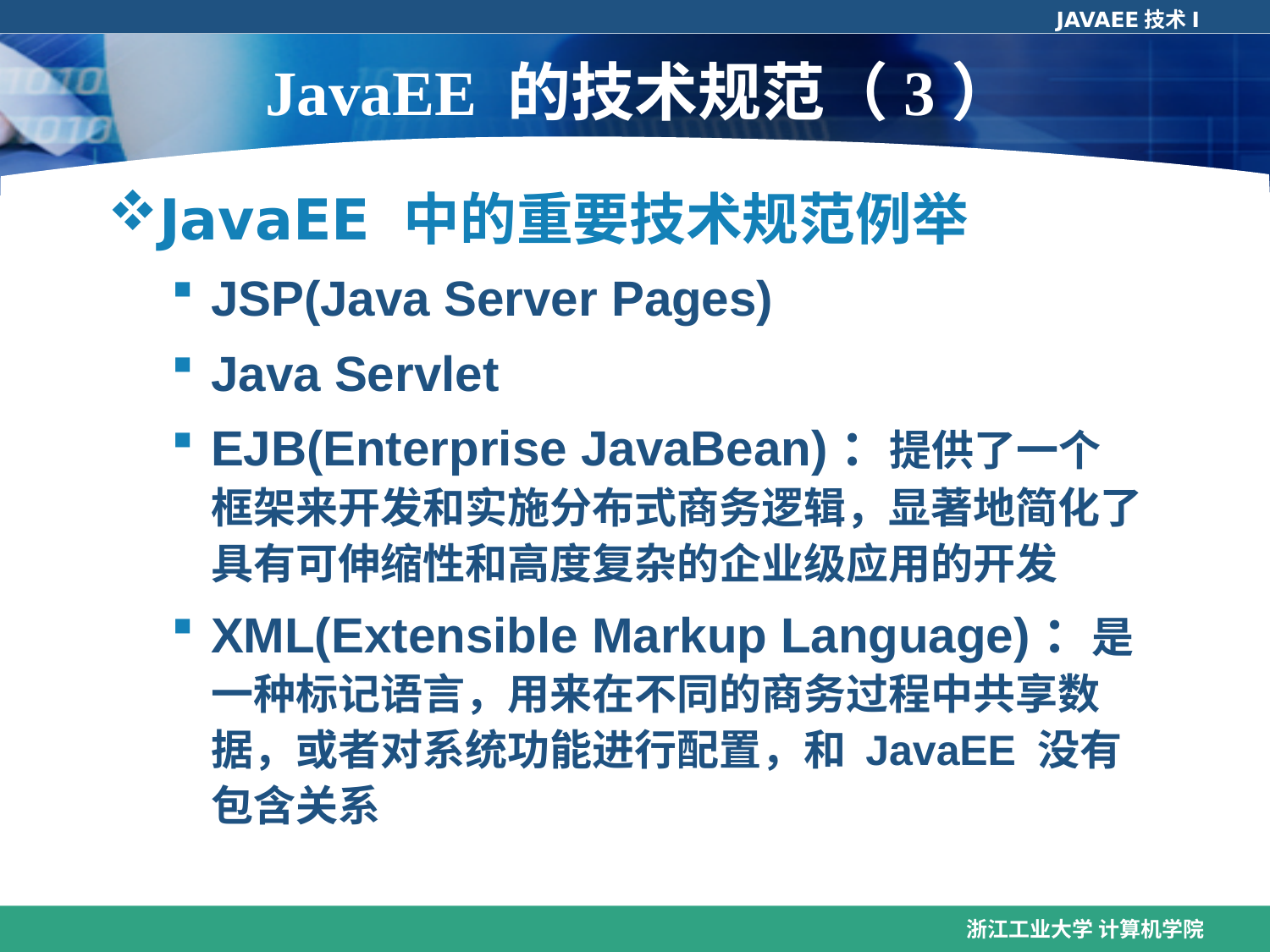

# JavaEE 的技术规范（3）
JavaEE 中的重要技术规范例举
JSP(Java Server Pages)
Java Servlet
EJB(Enterprise JavaBean)：提供了一个框架来开发和实施分布式商务逻辑，显著地简化了具有可伸缩性和高度复杂的企业级应用的开发
XML(Extensible Markup Language)：是一种标记语言，用来在不同的商务过程中共享数据，或者对系统功能进行配置，和 JavaEE 没有包含关系